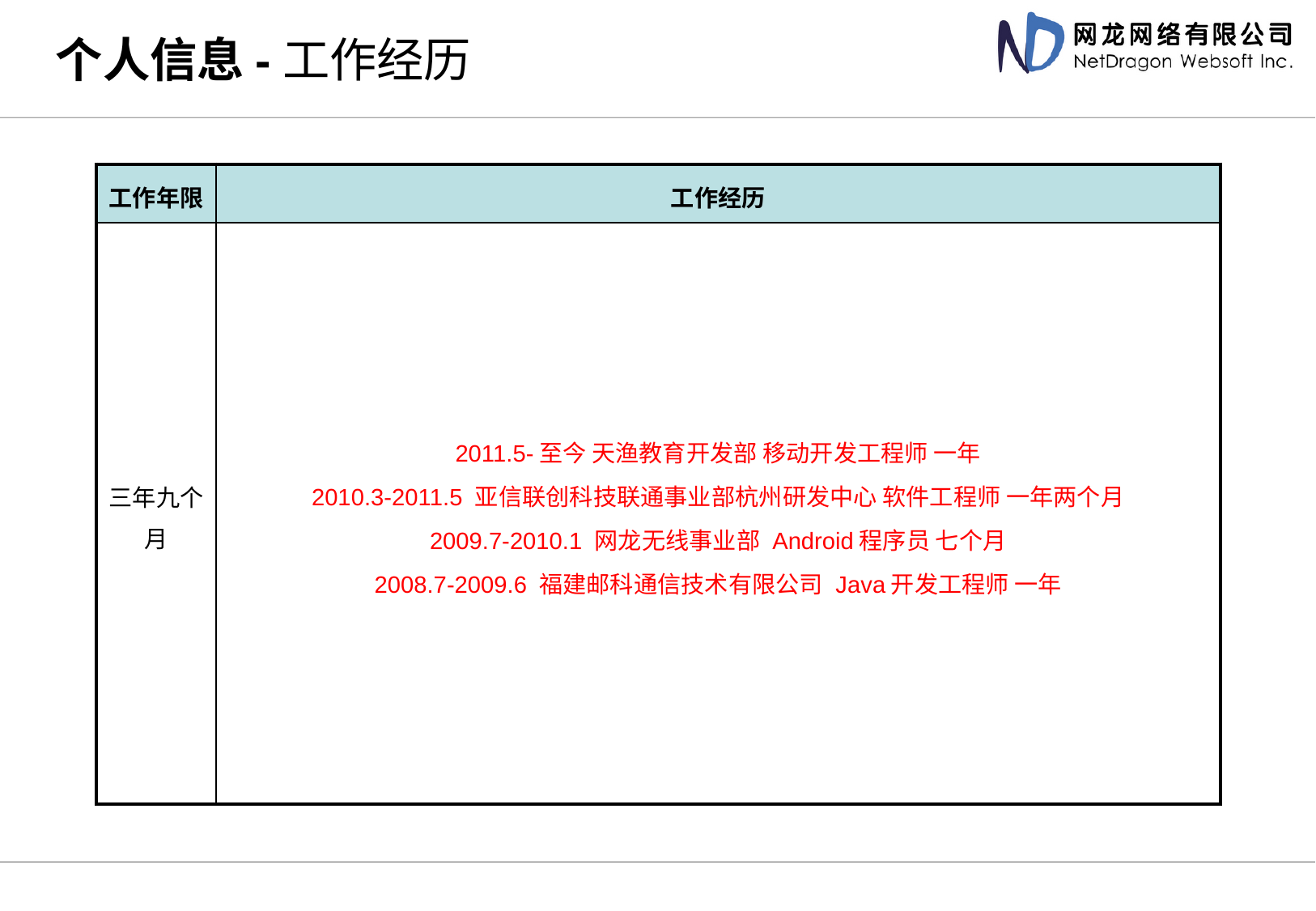

# 个人信息-工作经历
| 工作年限 | 工作经历 |
| --- | --- |
| 三年九个月 | 2011.5-至今 天渔教育开发部 移动开发工程师 一年 2010.3-2011.5 亚信联创科技联通事业部杭州研发中心 软件工程师 一年两个月 2009.7-2010.1 网龙无线事业部 Android程序员 七个月 2008.7-2009.6 福建邮科通信技术有限公司 Java开发工程师 一年 |